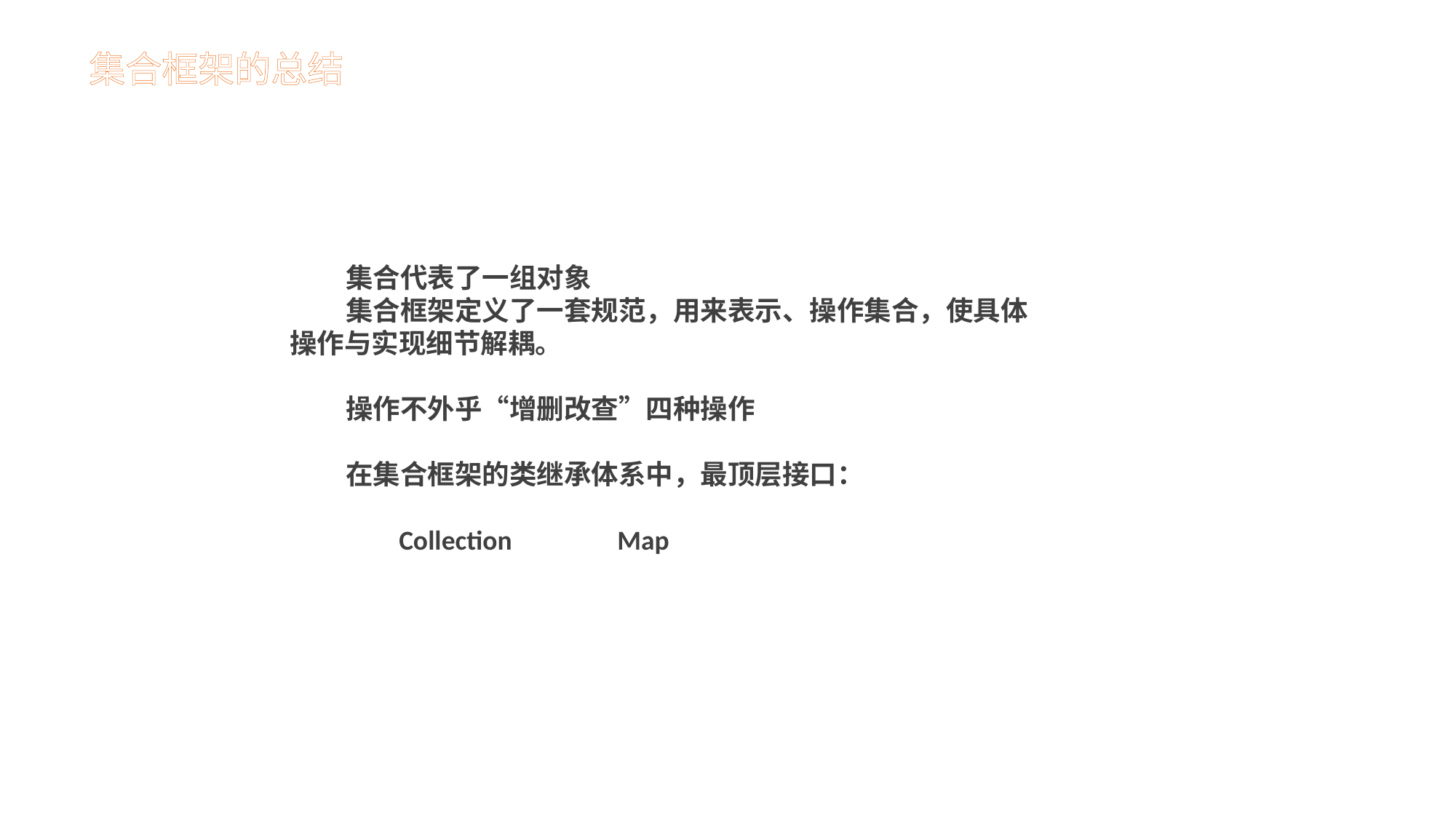

集合框架的总结
        集合代表了一组对象
        集合框架定义了一套规范，用来表示、操作集合，使具体操作与实现细节解耦。

        操作不外乎“增删改查”四种操作

        在集合框架的类继承体系中，最顶层接口：

	Collection 	Map